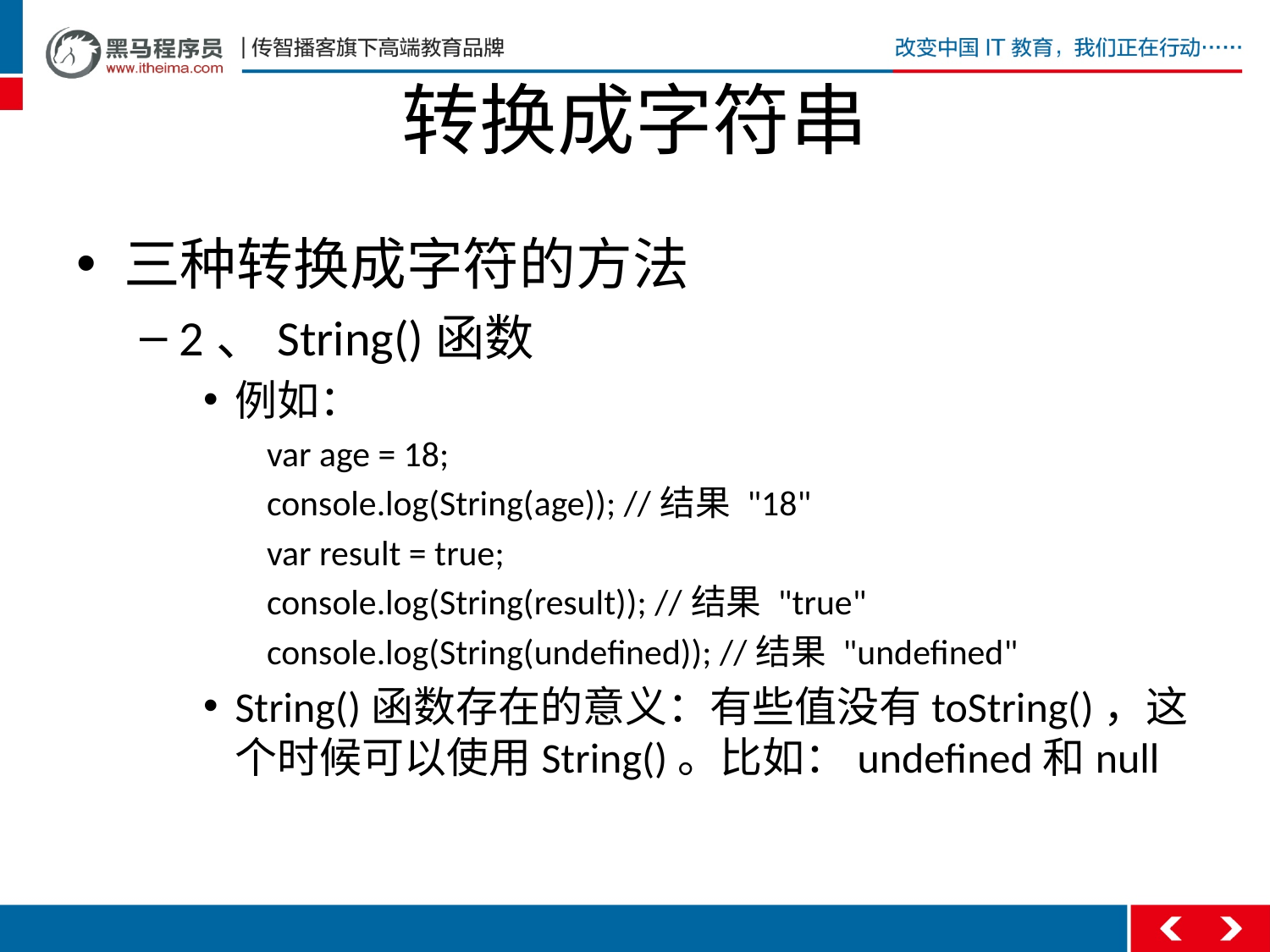

# 转换成字符串
三种转换成字符的方法
2、String()函数
例如：
var age = 18;
console.log(String(age)); //结果 "18"
var result = true;
console.log(String(result)); //结果 "true"
console.log(String(undefined)); //结果 "undefined"
String()函数存在的意义：有些值没有toString()，这个时候可以使用String()。比如：undefined和null